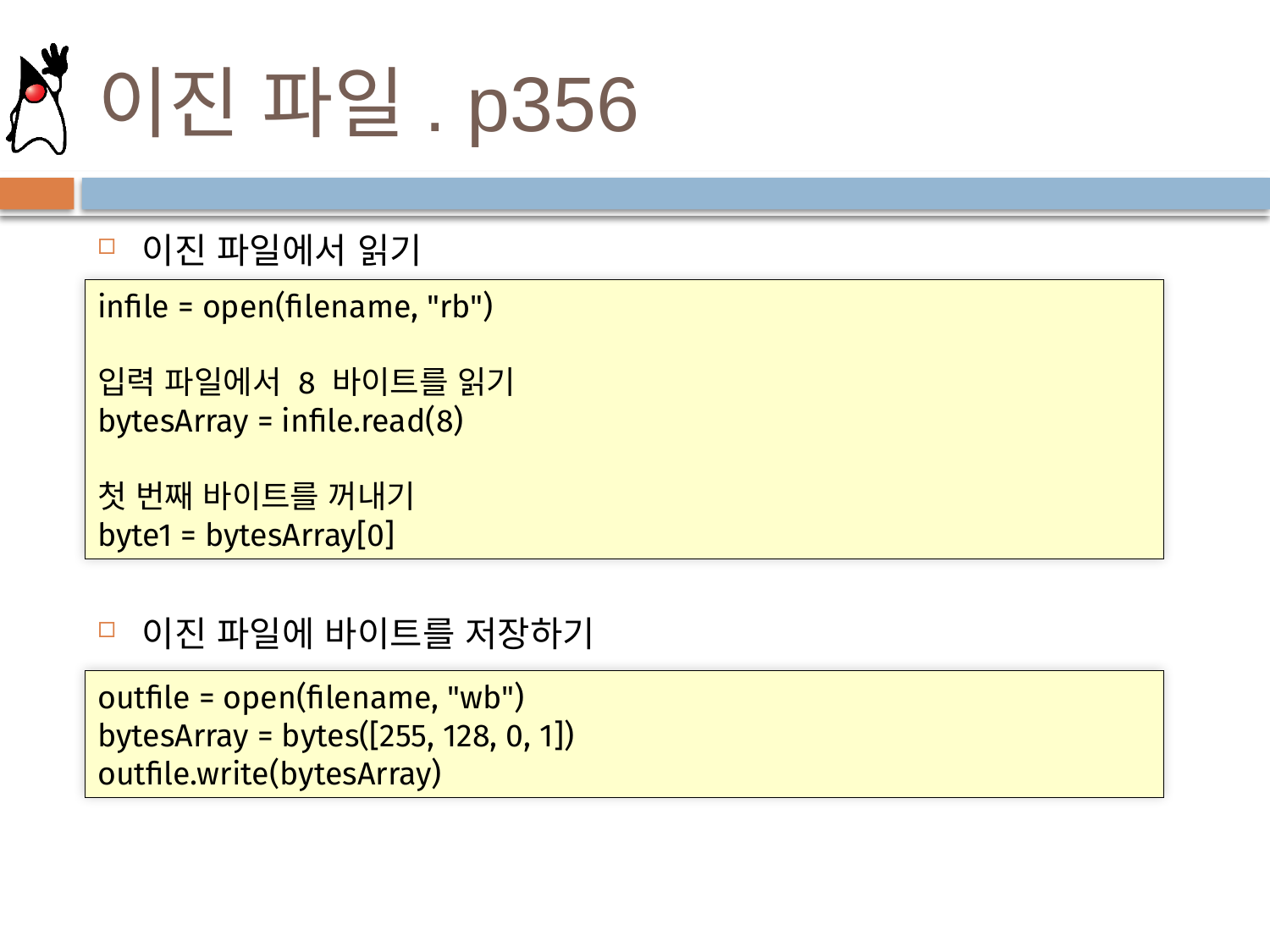

# 이진 파일. p356
이진 파일에서 읽기

이진 파일에 바이트를 저장하기
infile = open(filename, "rb")

입력 파일에서 8 바이트를 읽기
bytesArray = infile.read(8)

첫 번째 바이트를 꺼내기
byte1 = bytesArray[0]
outfile = open(filename, "wb")
bytesArray = bytes([255, 128, 0, 1])
outfile.write(bytesArray)